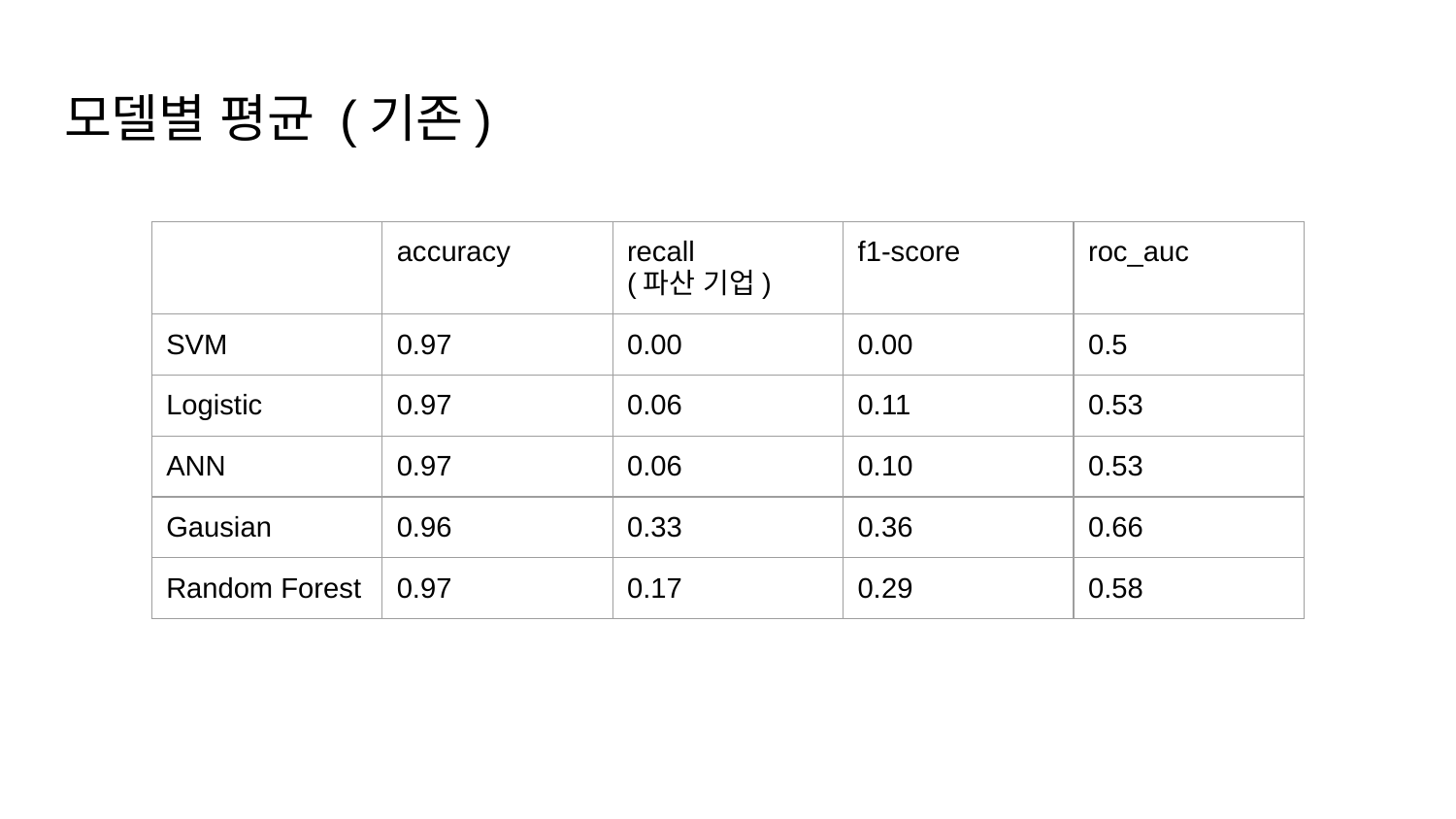

# 모델별 평균 (기존)
|  | accuracy | recall (파산 기업) | f1-score | roc\_auc |
| --- | --- | --- | --- | --- |
| SVM | 0.97 | 0.00 | 0.00 | 0.5 |
| Logistic | 0.97 | 0.06 | 0.11 | 0.53 |
| ANN | 0.97 | 0.06 | 0.10 | 0.53 |
| Gausian | 0.96 | 0.33 | 0.36 | 0.66 |
| Random Forest | 0.97 | 0.17 | 0.29 | 0.58 |